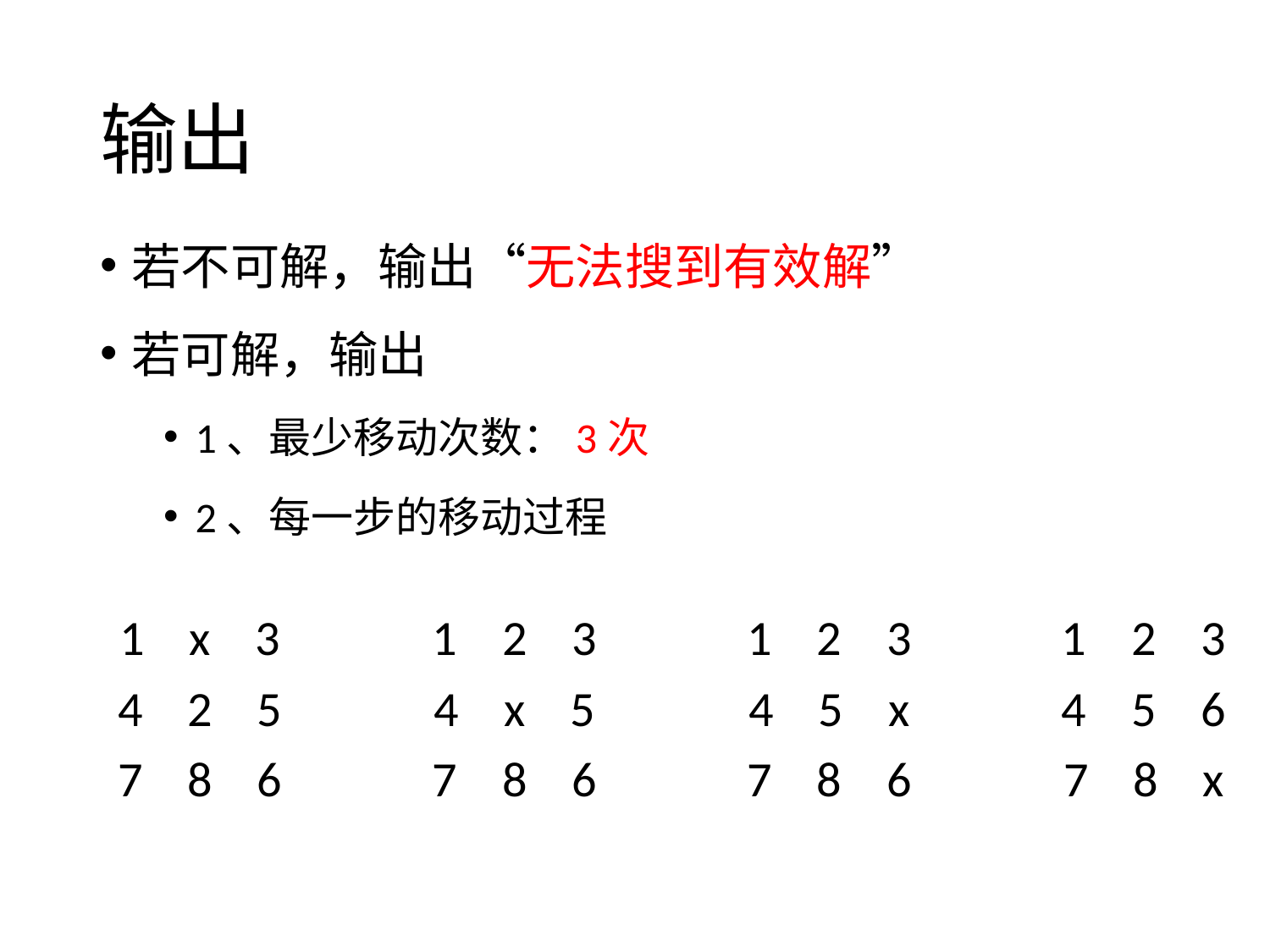

# 输出
若不可解，输出“无法搜到有效解”
若可解，输出
1、最少移动次数：3次
2、每一步的移动过程
1    x    3
4    2    5
7    8    6
1    2    3
4    x    5
7    8    6
1    2    3
4    5    x
7    8    6
1    2    3
4    5    6
7    8    x